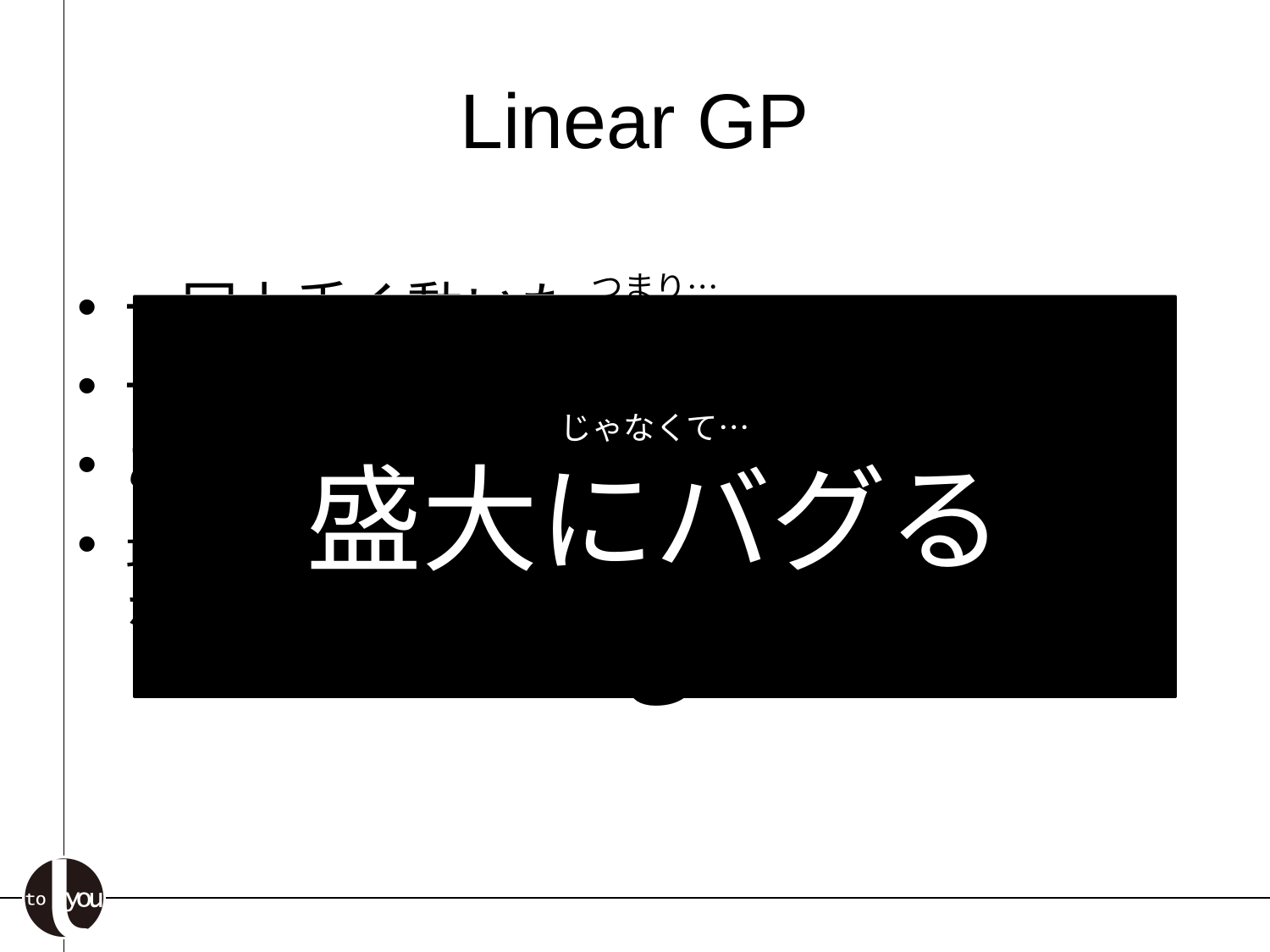

# Linear GP
一回上手く動いた
一回なんとなく動いた
あとセグフォと闘ってた
最終的に原因を解析できないラスボス的なセグフォが現れて死んだ
つまり…
Linear GP速いんだけど微妙にバグる
じゃなくて…
盛大にバグる